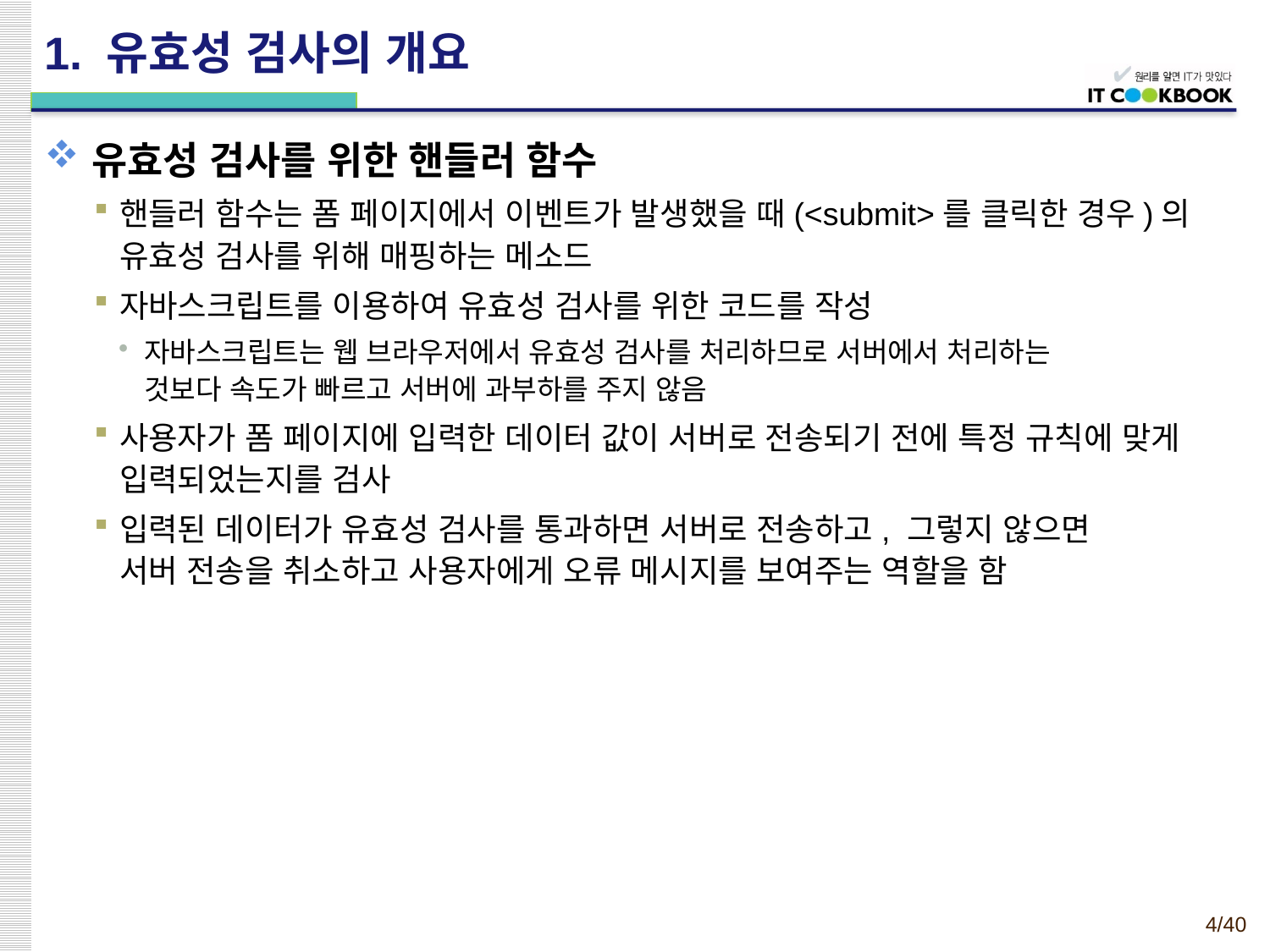

# 1. 유효성 검사의 개요
유효성 검사를 위한 핸들러 함수
핸들러 함수는 폼 페이지에서 이벤트가 발생했을 때(<submit>를 클릭한 경우)의 유효성 검사를 위해 매핑하는 메소드
자바스크립트를 이용하여 유효성 검사를 위한 코드를 작성
자바스크립트는 웹 브라우저에서 유효성 검사를 처리하므로 서버에서 처리하는
것보다 속도가 빠르고 서버에 과부하를 주지 않음
사용자가 폼 페이지에 입력한 데이터 값이 서버로 전송되기 전에 특정 규칙에 맞게 입력되었는지를 검사
입력된 데이터가 유효성 검사를 통과하면 서버로 전송하고, 그렇지 않으면
서버 전송을 취소하고 사용자에게 오류 메시지를 보여주는 역할을 함